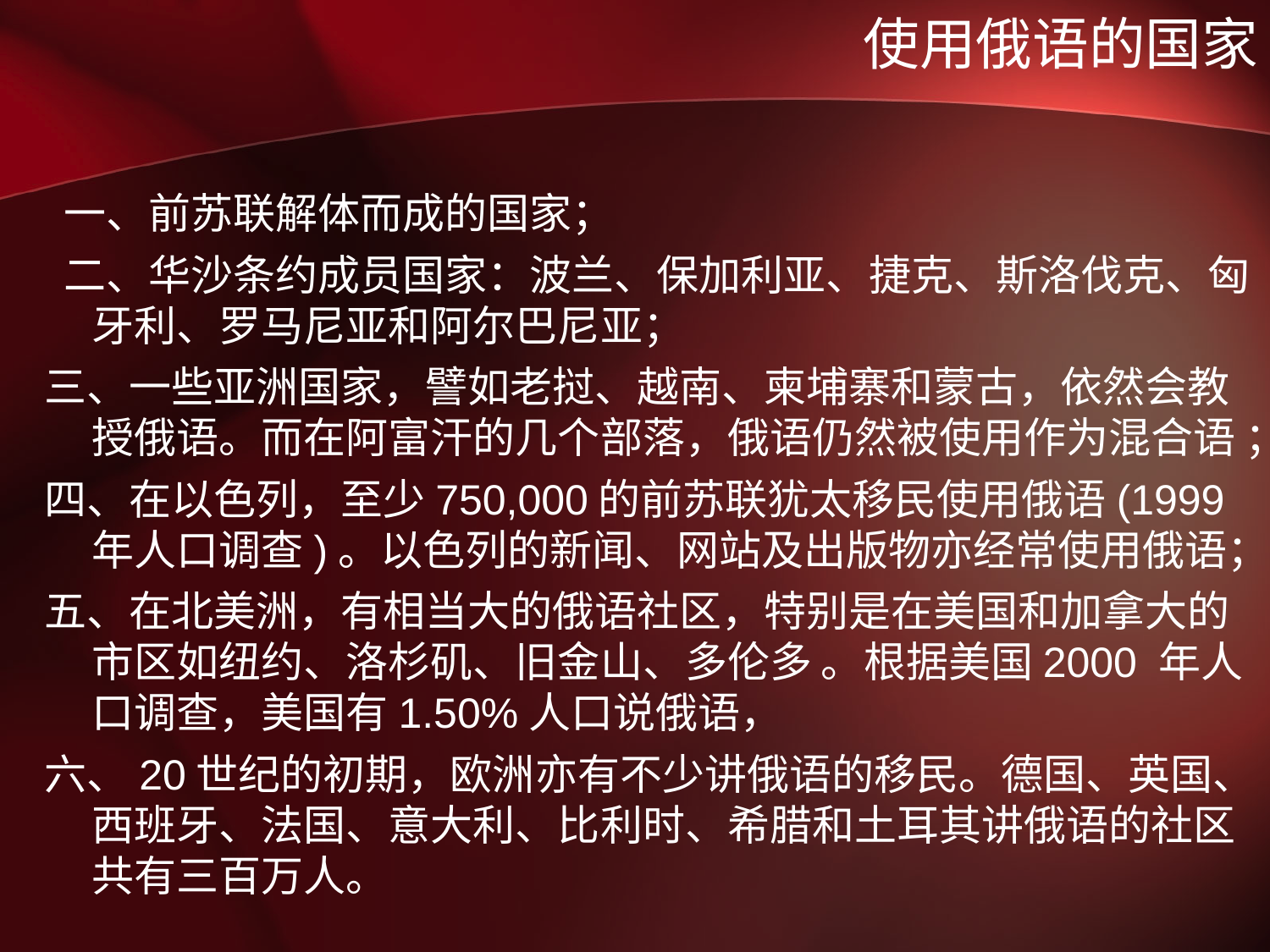

# 使用俄语的国家
 一、前苏联解体而成的国家；
 二、华沙条约成员国家：波兰、保加利亚、捷克、斯洛伐克、匈牙利、罗马尼亚和阿尔巴尼亚；
三、一些亚洲国家，譬如老挝、越南、柬埔寨和蒙古，依然会教授俄语。而在阿富汗的几个部落，俄语仍然被使用作为混合语 ；
四、在以色列，至少750,000的前苏联犹太移民使用俄语(1999 年人口调查)。以色列的新闻、网站及出版物亦经常使用俄语；
五、在北美洲，有相当大的俄语社区，特别是在美国和加拿大的市区如纽约、洛杉矶、旧金山、多伦多 。根据美国2000 年人口调查，美国有1.50%人口说俄语，
六、20世纪的初期，欧洲亦有不少讲俄语的移民。德国、英国、西班牙、法国、意大利、比利时、希腊和土耳其讲俄语的社区共有三百万人。